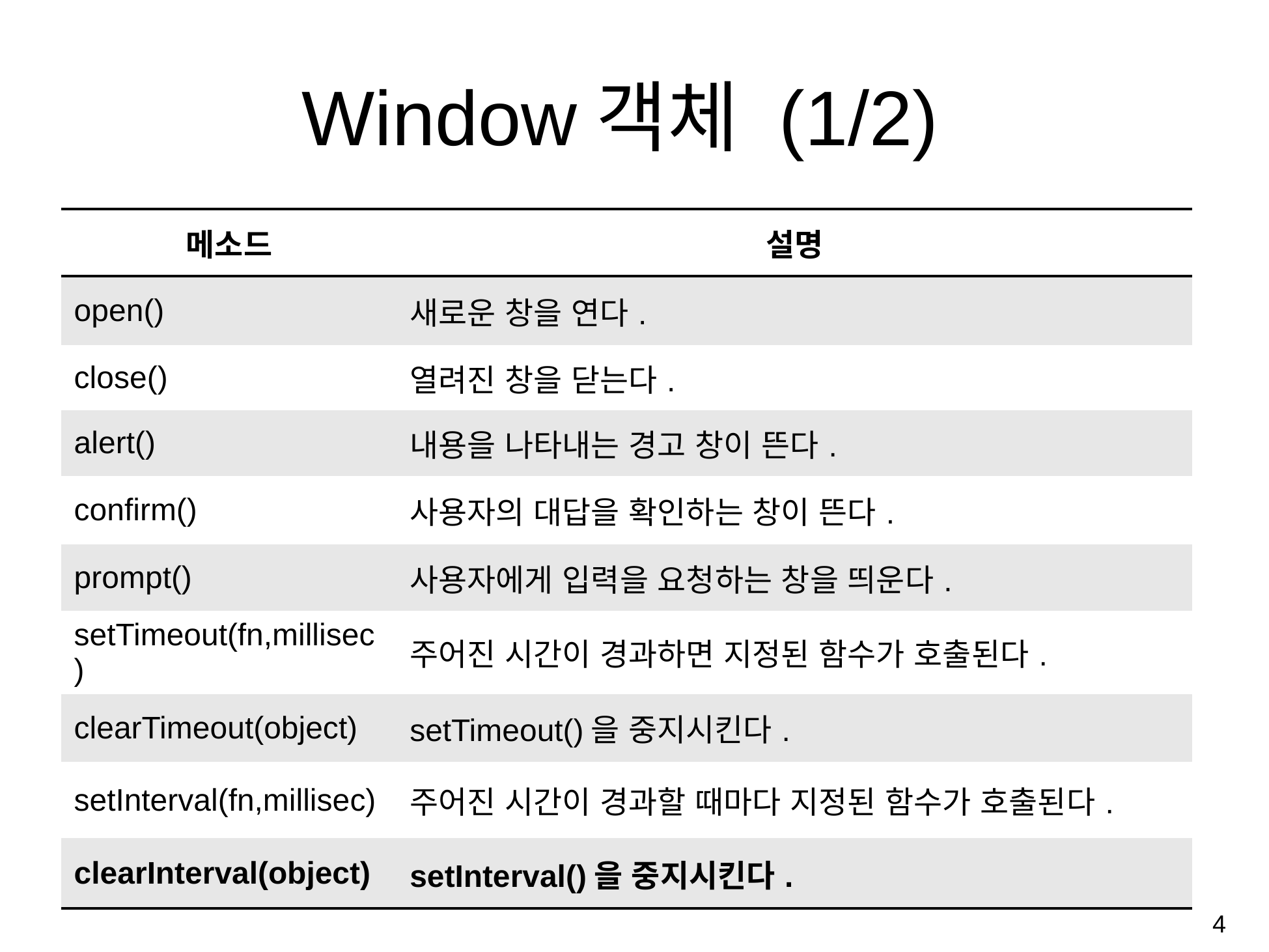

# Window객체 (1/2)

| 메소드 | 설명 |
| --- | --- |
| open() | 새로운 창을 연다. |
| close() | 열려진 창을 닫는다. |
| alert() | 내용을 나타내는 경고 창이 뜬다. |
| confirm() | 사용자의 대답을 확인하는 창이 뜬다. |
| prompt() | 사용자에게 입력을 요청하는 창을 띄운다. |
| setTimeout(fn,millisec) | 주어진 시간이 경과하면 지정된 함수가 호출된다. |
| clearTimeout(object) | setTimeout()을 중지시킨다. |
| setInterval(fn,millisec) | 주어진 시간이 경과할 때마다 지정된 함수가 호출된다. |
| clearInterval(object) | setInterval()을 중지시킨다. |
4